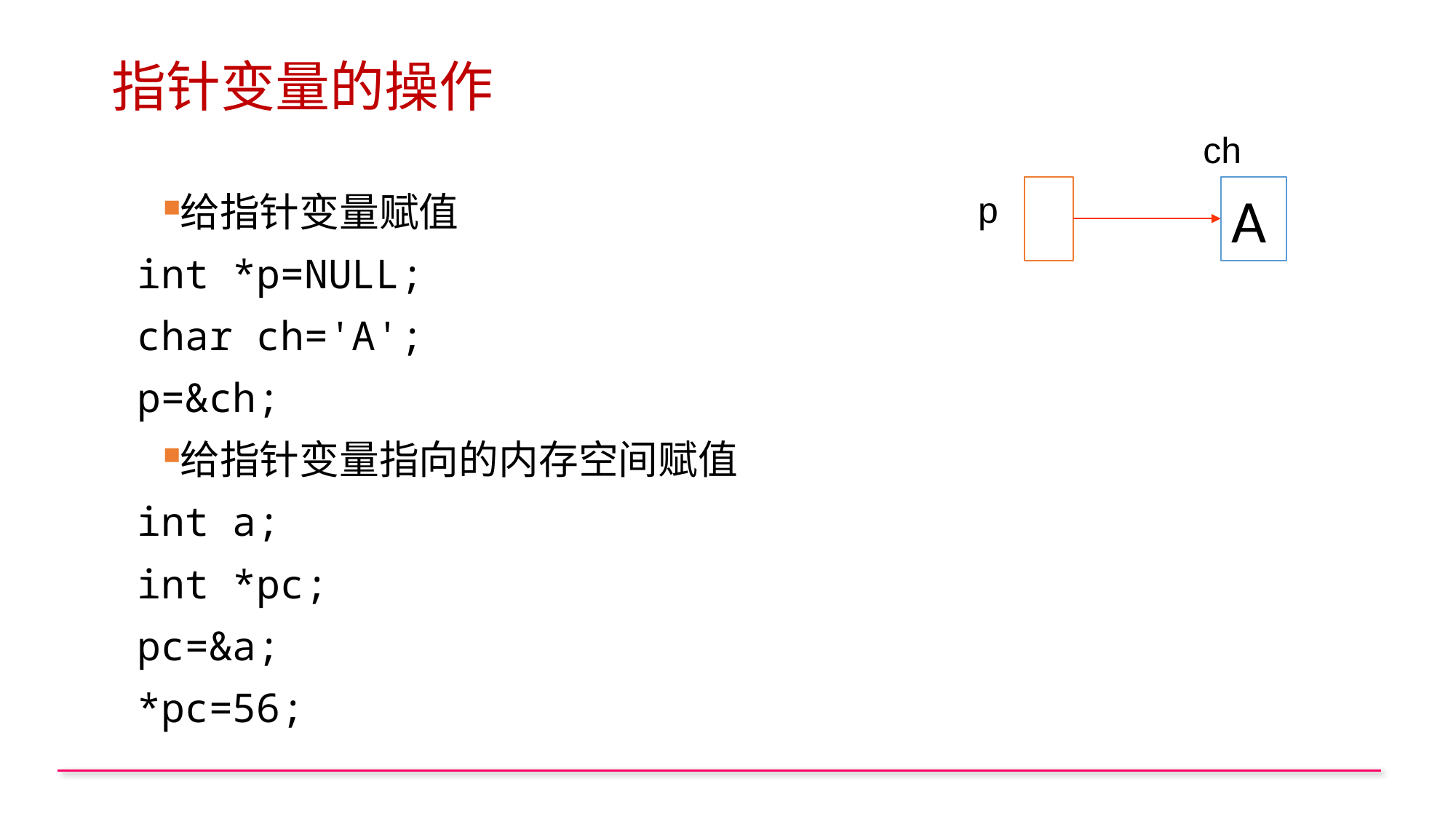

# 指针变量的操作
ch

A
给指针变量赋值
int *p=NULL;
char ch='A';
p=&ch;
给指针变量指向的内存空间赋值
int a;
int *pc;
pc=&a;
*pc=56;

p